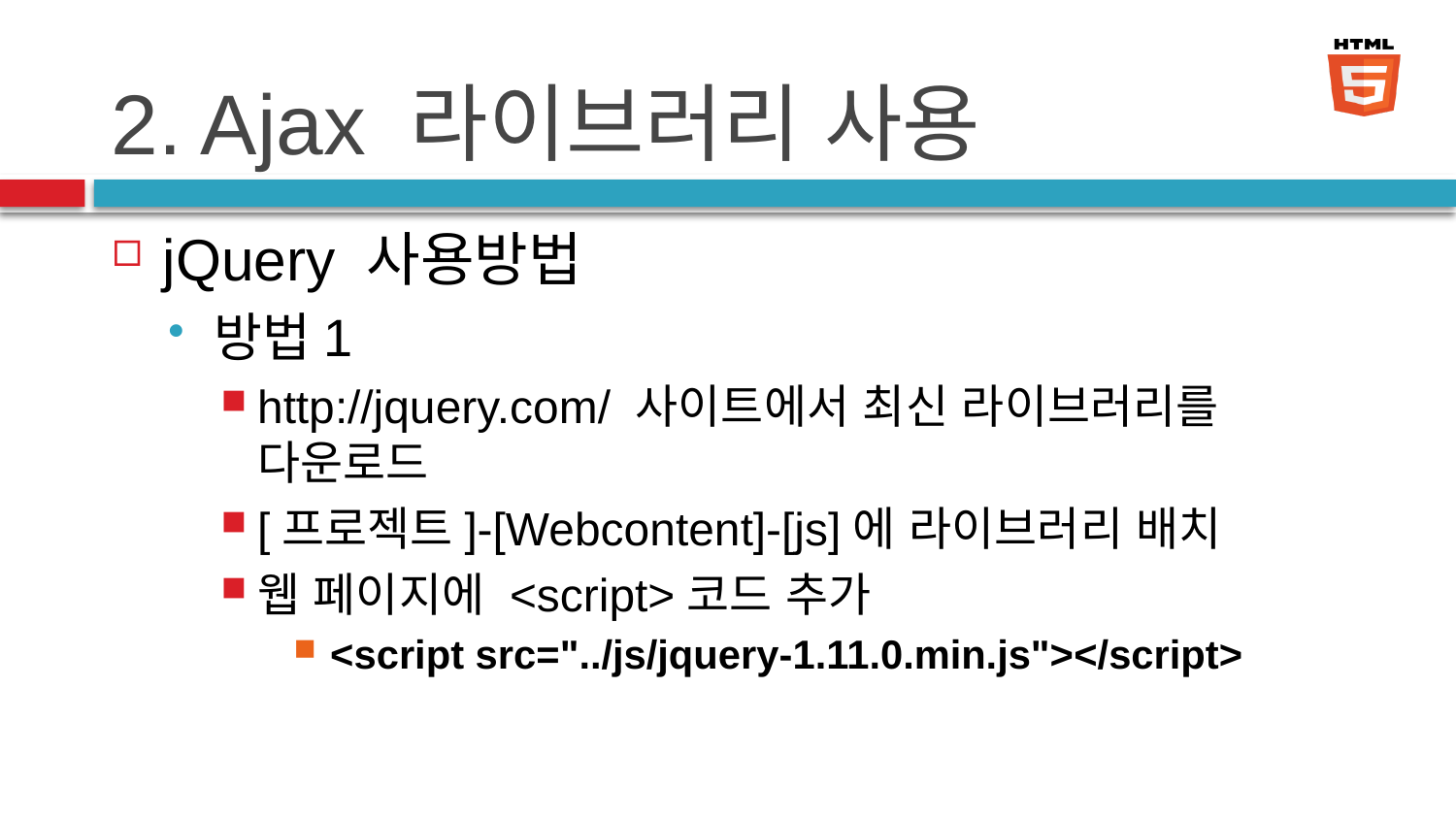

# 2. Ajax 라이브러리 사용
jQuery 사용방법
방법1
http://jquery.com/ 사이트에서 최신 라이브러리를 다운로드
[프로젝트]-[Webcontent]-[js]에 라이브러리 배치
웹 페이지에 <script>코드 추가
<script src="../js/jquery-1.11.0.min.js"></script>